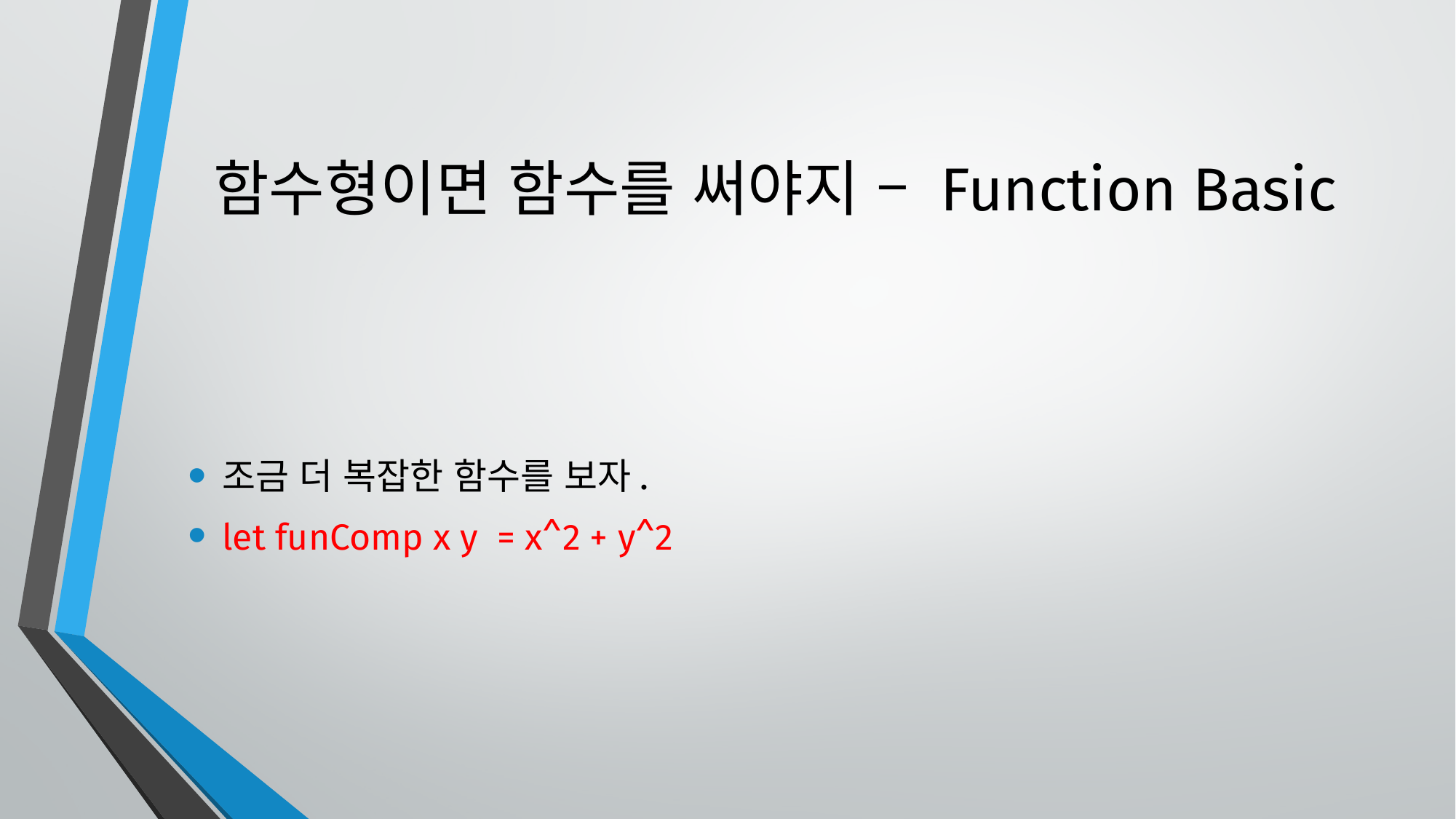

# 함수형이면 함수를 써야지 – Function Basic
조금 더 복잡한 함수를 보자.
let funComp x y  = x^2 + y^2